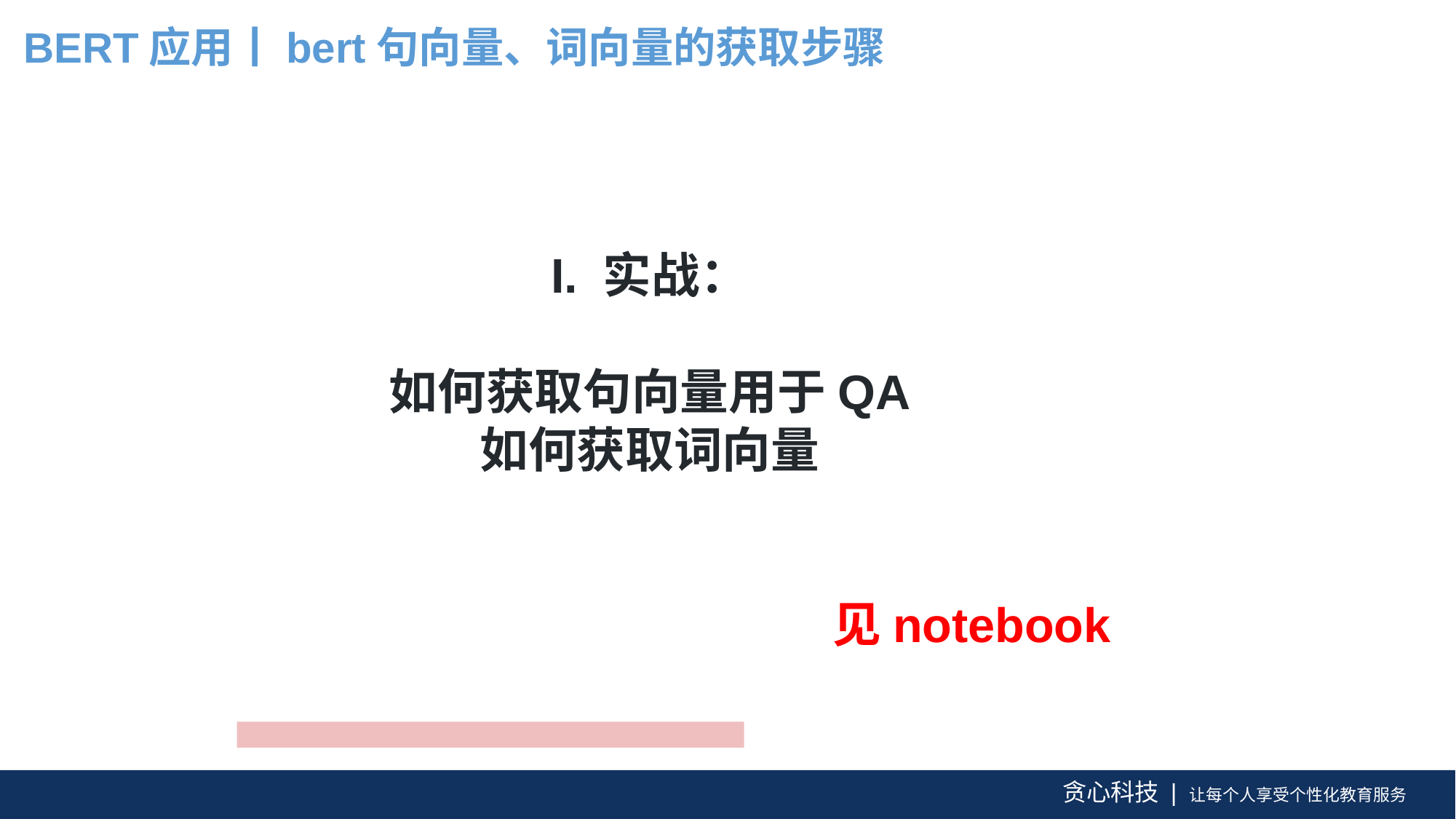

BERT应用丨bert句向量、词向量的获取步骤
I. 实战：

如何获取句向量用于QA
如何获取词向量

                                                         见notebook